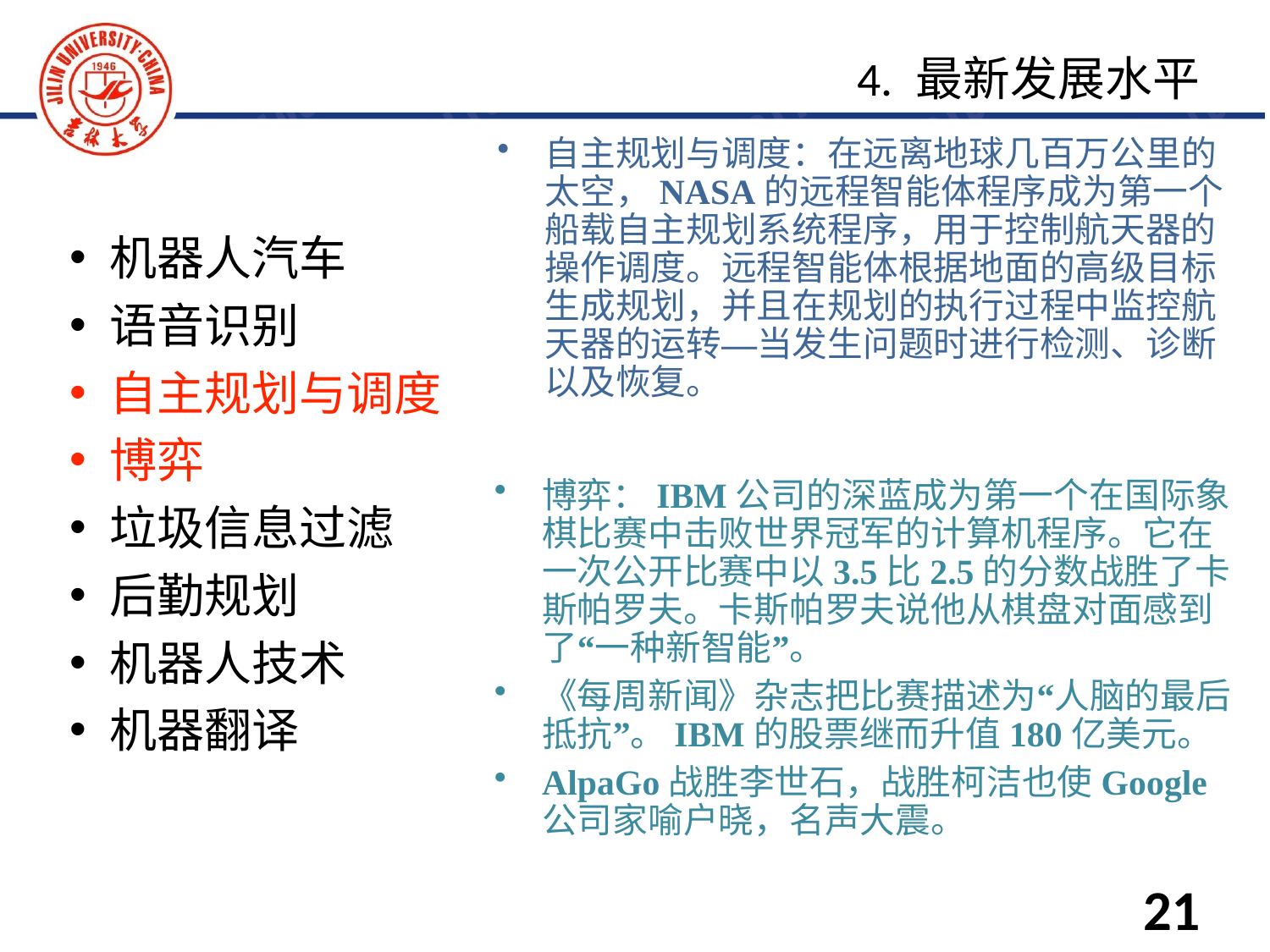

机器人汽车
语音识别
自主规划与调度
博弈
垃圾信息过滤
后勤规划
机器人技术
机器翻译
4. 最新发展水平
自主规划与调度：在远离地球几百万公里的太空，NASA的远程智能体程序成为第一个船载自主规划系统程序，用于控制航天器的操作调度。远程智能体根据地面的高级目标生成规划，并且在规划的执行过程中监控航天器的运转—当发生问题时进行检测、诊断以及恢复。
博弈：IBM公司的深蓝成为第一个在国际象棋比赛中击败世界冠军的计算机程序。它在一次公开比赛中以3.5比2.5的分数战胜了卡斯帕罗夫。卡斯帕罗夫说他从棋盘对面感到了“一种新智能”。
《每周新闻》杂志把比赛描述为“人脑的最后抵抗”。IBM的股票继而升值180亿美元。
AlpaGo战胜李世石，战胜柯洁也使Google公司家喻户晓，名声大震。
21